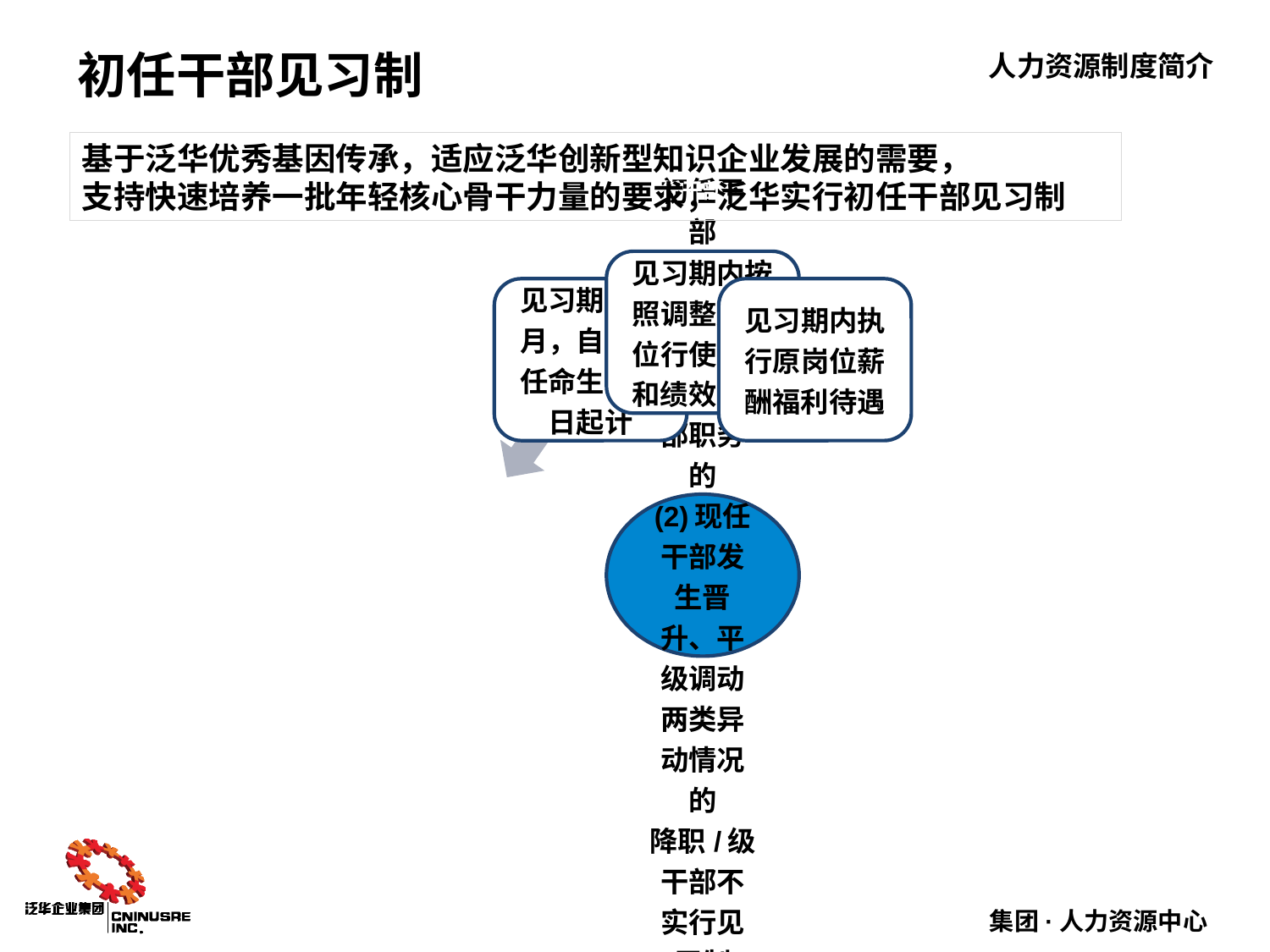

# 初任干部见习制
基于泛华优秀基因传承，适应泛华创新型知识企业发展的需要，
支持快速培养一批年轻核心骨干力量的要求，泛华实行初任干部见习制

基于泛华优秀基因传承，适应泛华创新型知识企业发展的需要，
支持快速培养一批年轻核心骨干力量的要求，泛华实行初任干部见习
初任干部
(2)现任干部发生晋升、平级调动两类异动情况的